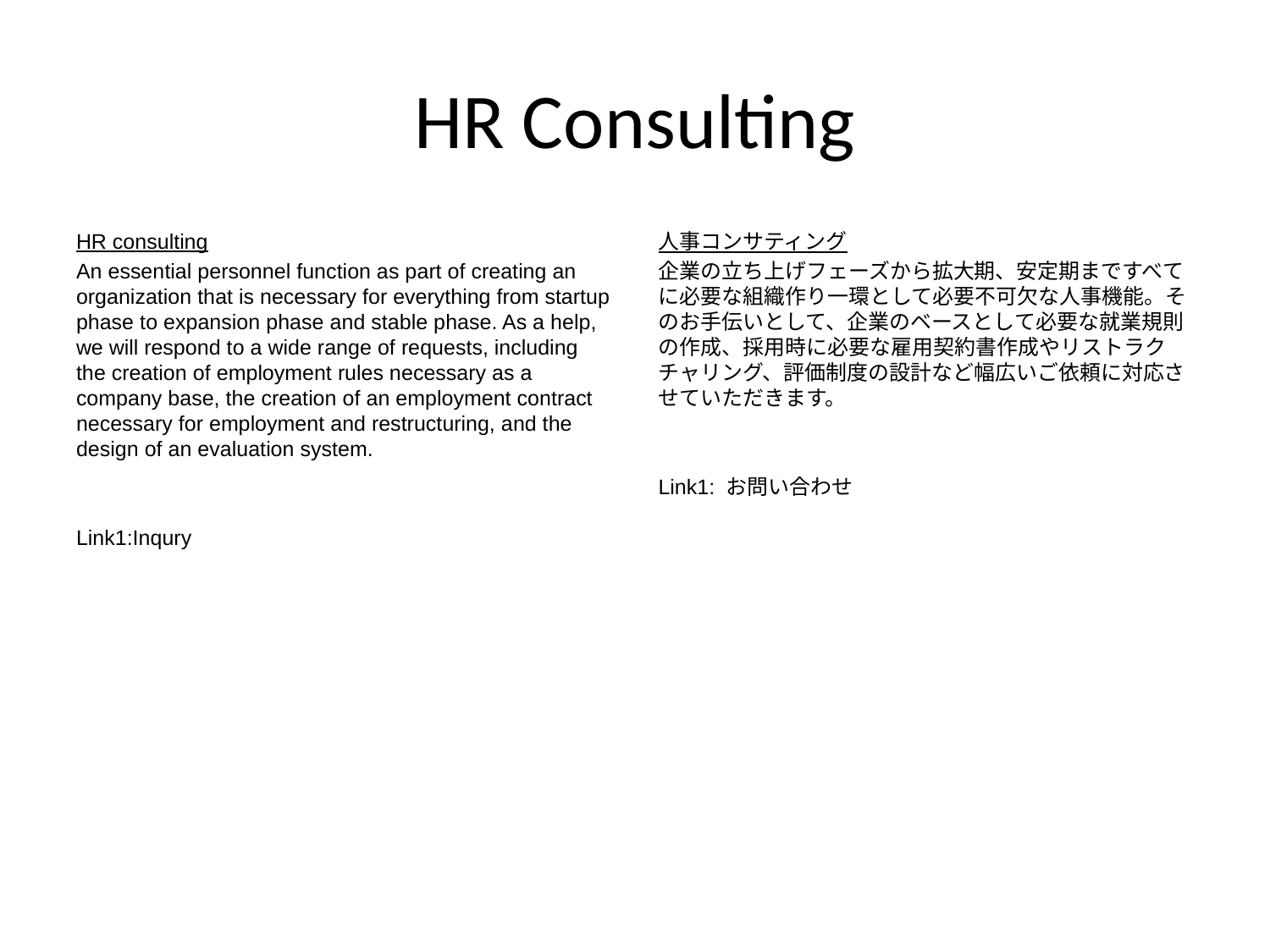

# HR Consulting
HR consulting
An essential personnel function as part of creating an organization that is necessary for everything from startup phase to expansion phase and stable phase. As a help, we will respond to a wide range of requests, including the creation of employment rules necessary as a company base, the creation of an employment contract necessary for employment and restructuring, and the design of an evaluation system.

Link1:Inqury

人事コンサティング
企業の立ち上げフェーズから拡大期、安定期まですべてに必要な組織作り一環として必要不可欠な人事機能。そのお手伝いとして、企業のベースとして必要な就業規則の作成、採用時に必要な雇用契約書作成やリストラクチャリング、評価制度の設計など幅広いご依頼に対応させていただきます。

Link1: お問い合わせ